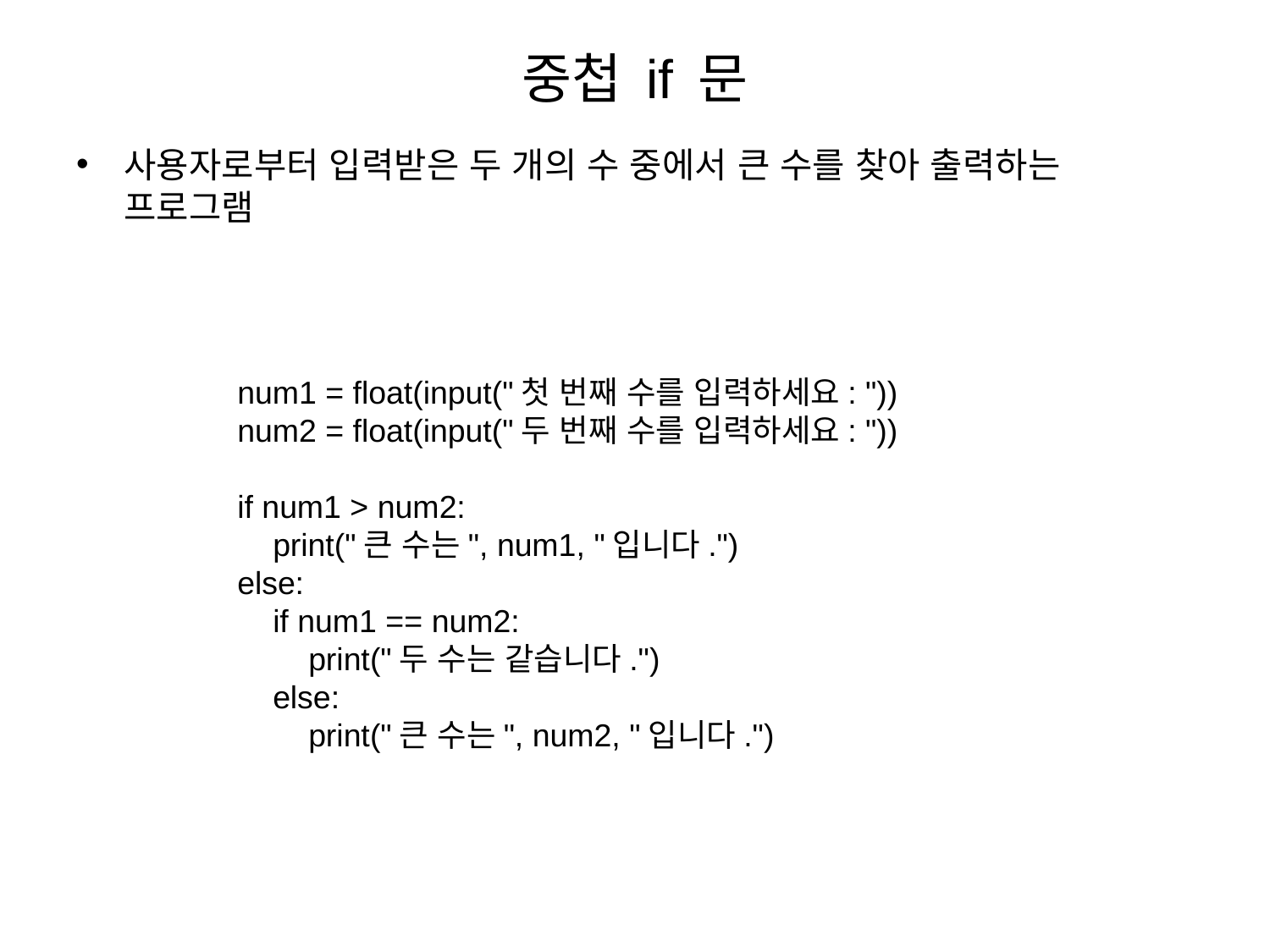

# 중첩 if 문
사용자로부터 입력받은 두 개의 수 중에서 큰 수를 찾아 출력하는 프로그램
num1 = float(input("첫 번째 수를 입력하세요: "))
num2 = float(input("두 번째 수를 입력하세요: "))

if num1 > num2:
    print("큰 수는", num1, "입니다.")
else:
    if num1 == num2:
        print("두 수는 같습니다.")
    else:
        print("큰 수는", num2, "입니다.")